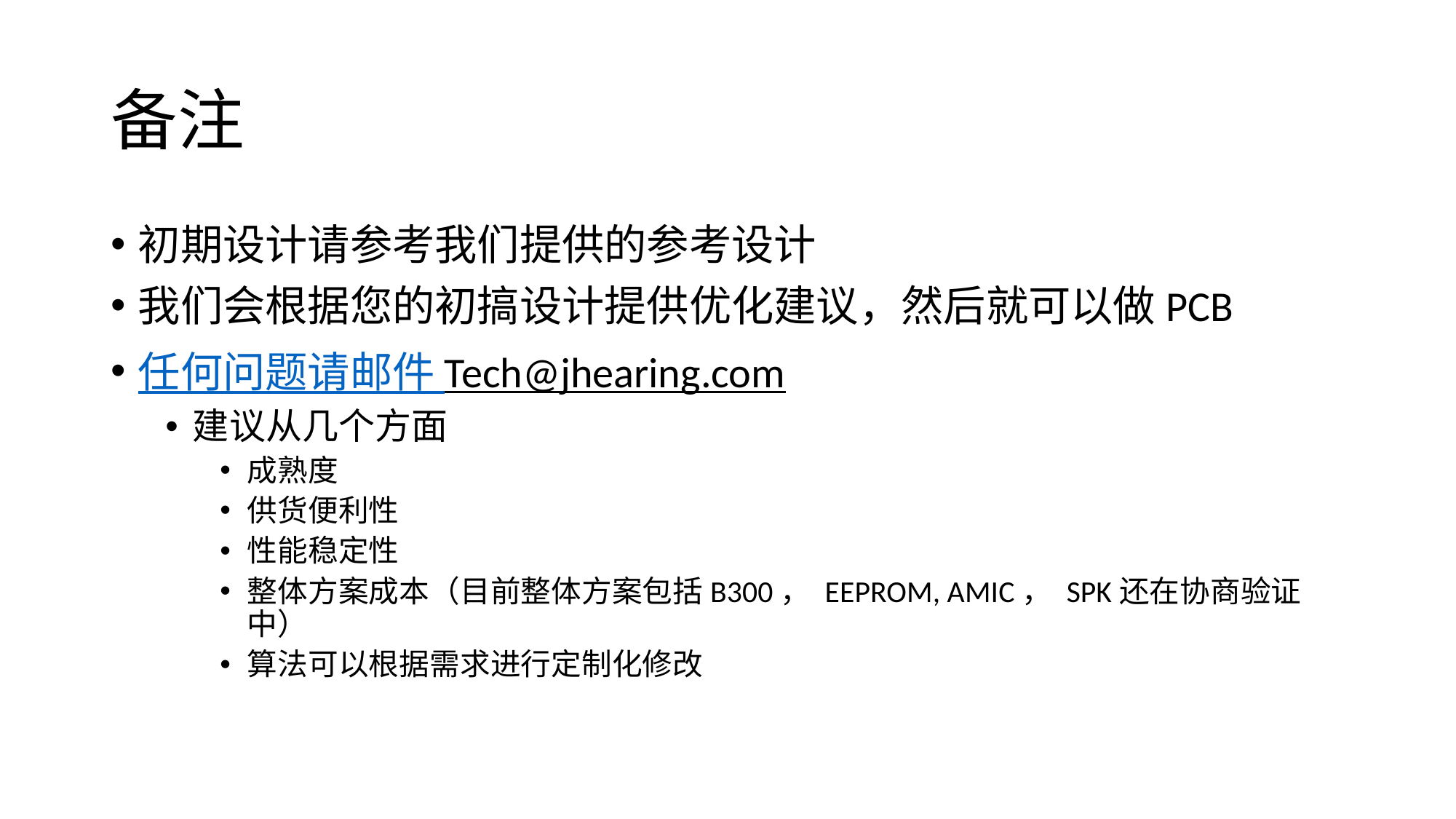

# 备注
初期设计请参考我们提供的参考设计
我们会根据您的初搞设计提供优化建议，然后就可以做PCB
任何问题请邮件 Tech@jhearing.com
建议从几个方面
成熟度
供货便利性
性能稳定性
整体方案成本（目前整体方案包括B300， EEPROM, AMIC， SPK还在协商验证中）
算法可以根据需求进行定制化修改